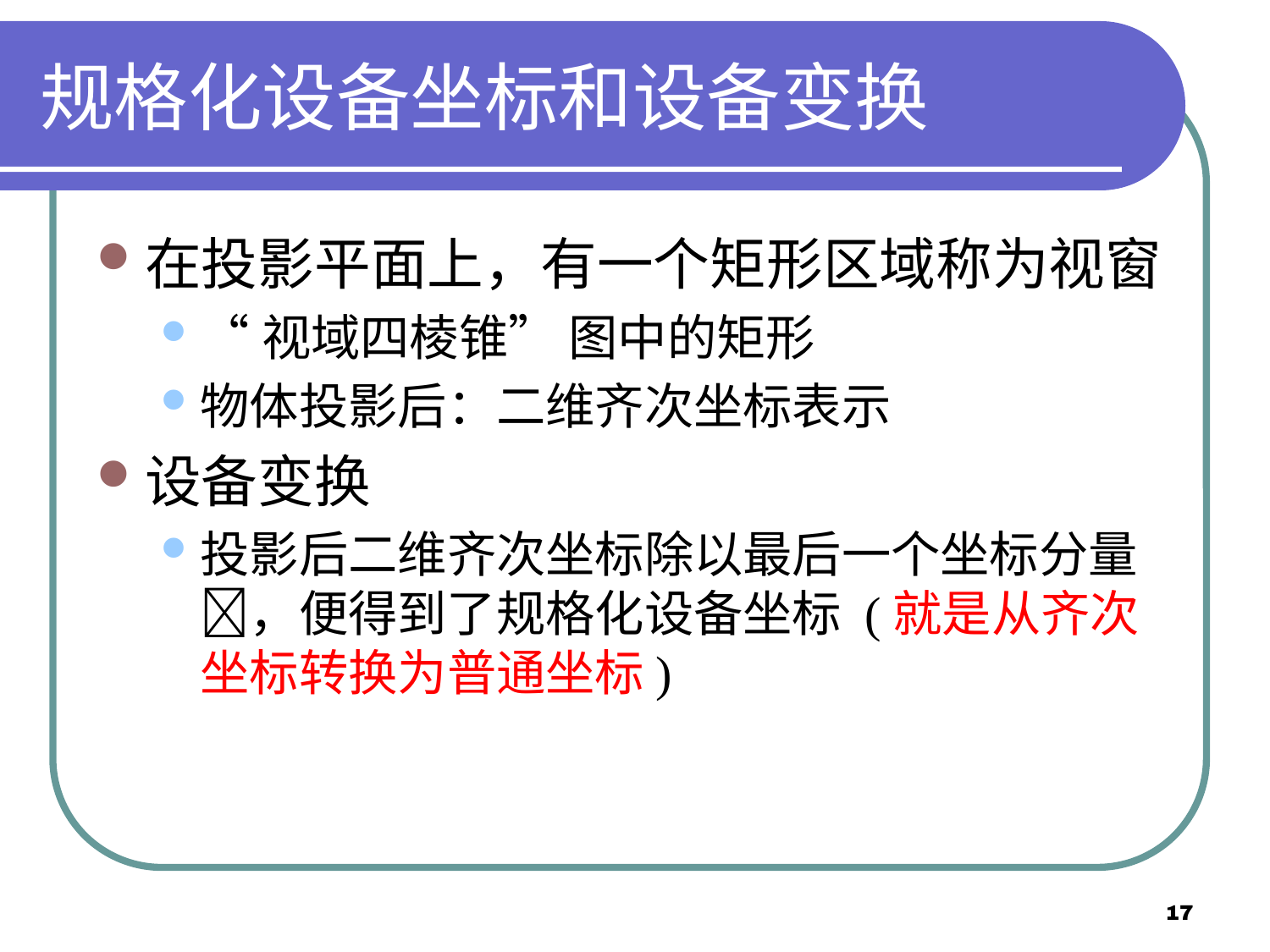

# 规格化设备坐标和设备变换
在投影平面上，有一个矩形区域称为视窗
“视域四棱锥” 图中的矩形
物体投影后：二维齐次坐标表示
设备变换
投影后二维齐次坐标除以最后一个坐标分量ω，便得到了规格化设备坐标 (就是从齐次坐标转换为普通坐标)
17